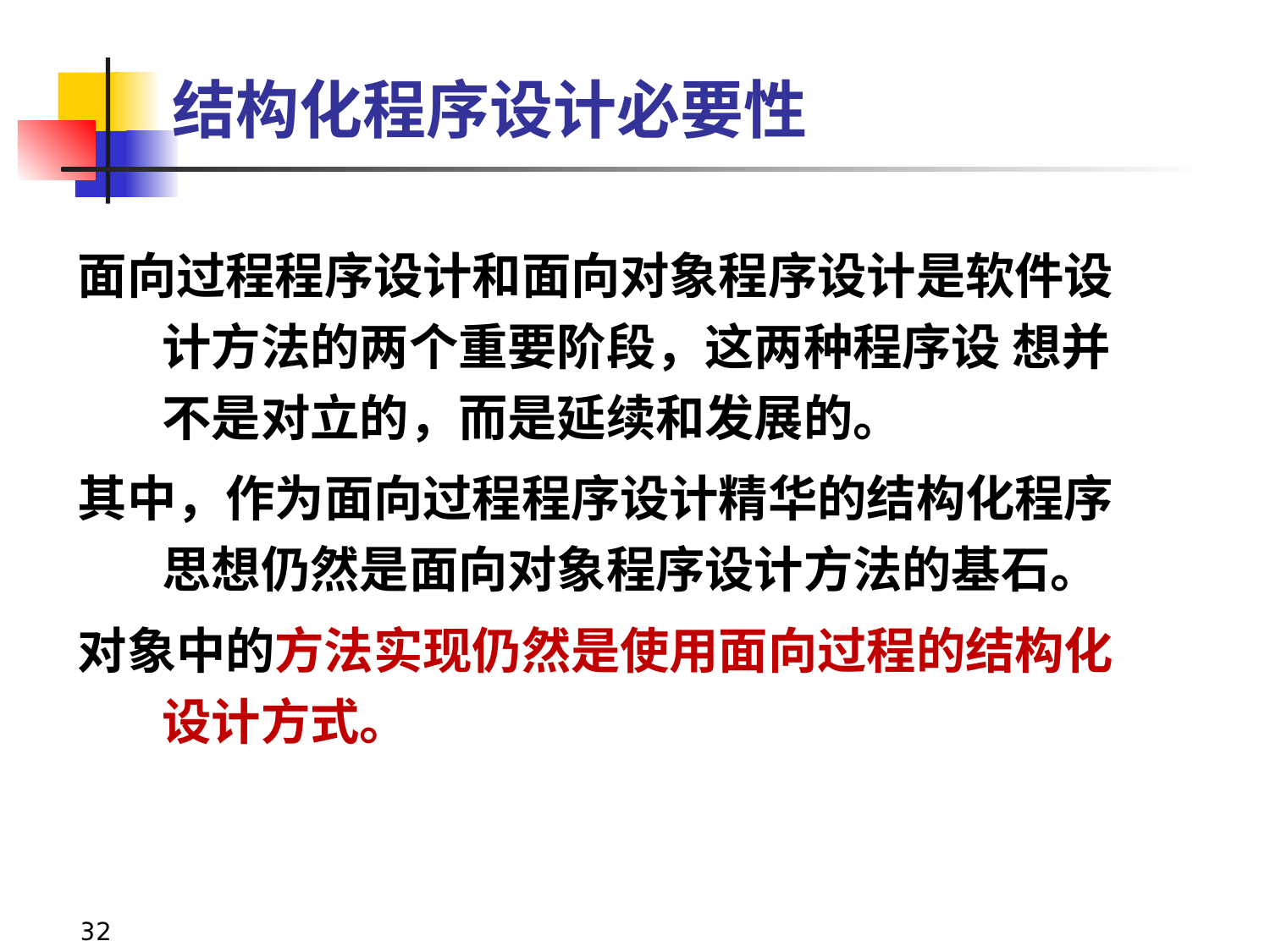

# 结构化程序设计必要性
面向过程程序设计和面向对象程序设计是软件设计方法的两个重要阶段，这两种程序设 想并不是对立的，而是延续和发展的。
其中，作为面向过程程序设计精华的结构化程序思想仍然是面向对象程序设计方法的基石。
对象中的方法实现仍然是使用面向过程的结构化设计方式。

32